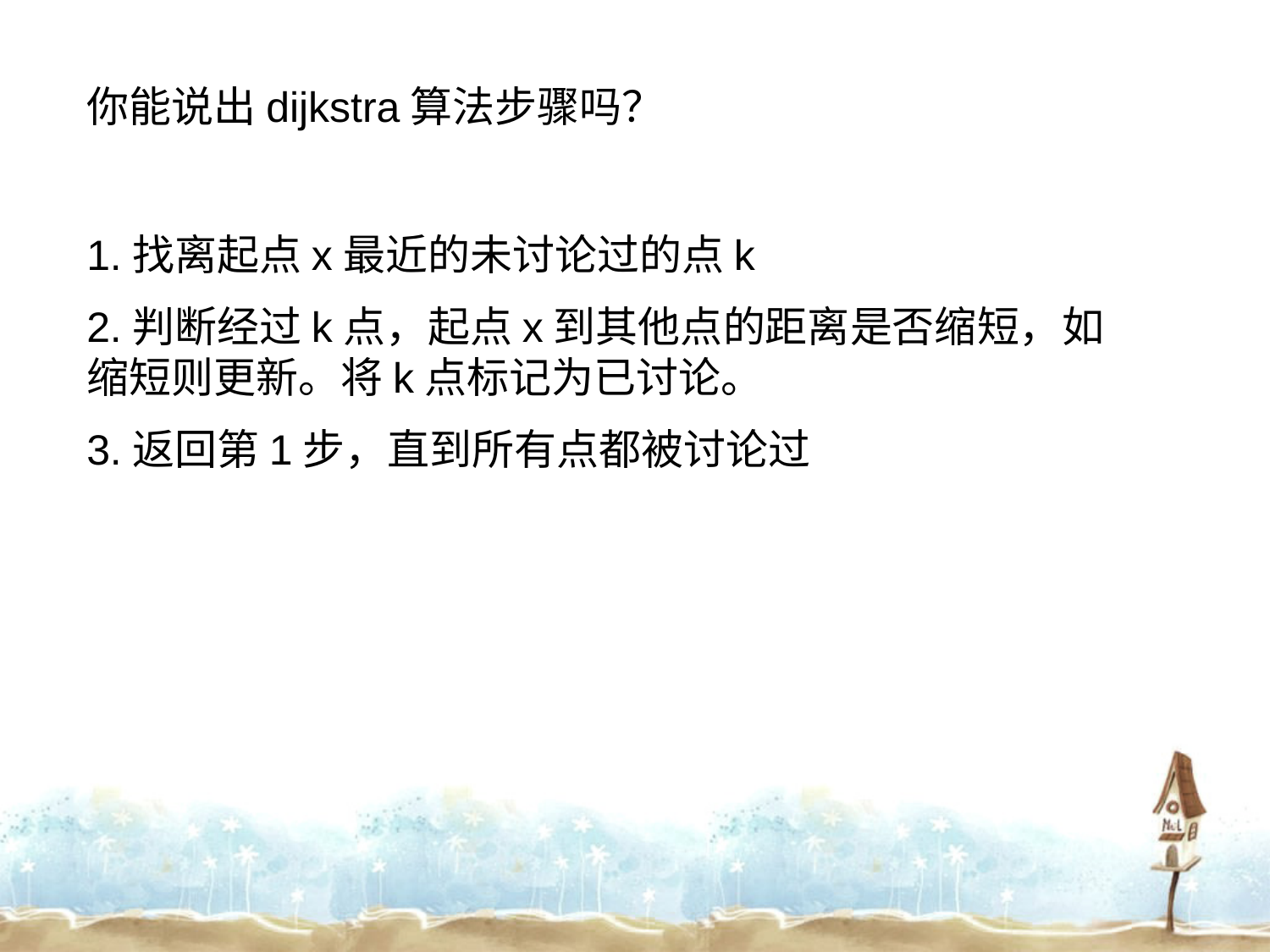

你能说出dijkstra算法步骤吗？
1.找离起点x最近的未讨论过的点k
2.判断经过k点，起点x到其他点的距离是否缩短，如缩短则更新。将k点标记为已讨论。
3.返回第1步，直到所有点都被讨论过